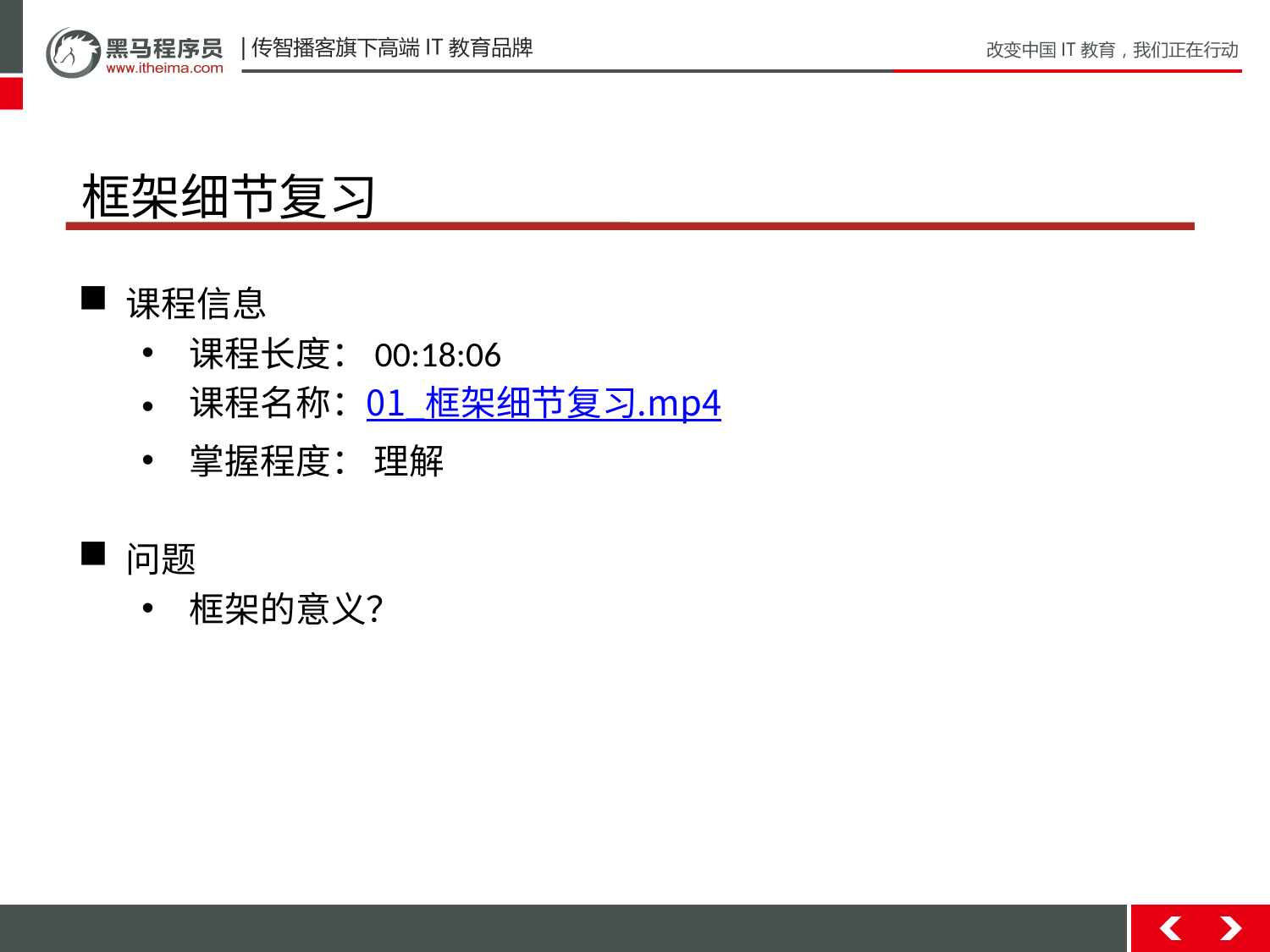

# 框架细节复习

课程信息
课程长度：00:18:06
课程名称：01_框架细节复习.mp4
掌握程度： 理解

问题
框架的意义？